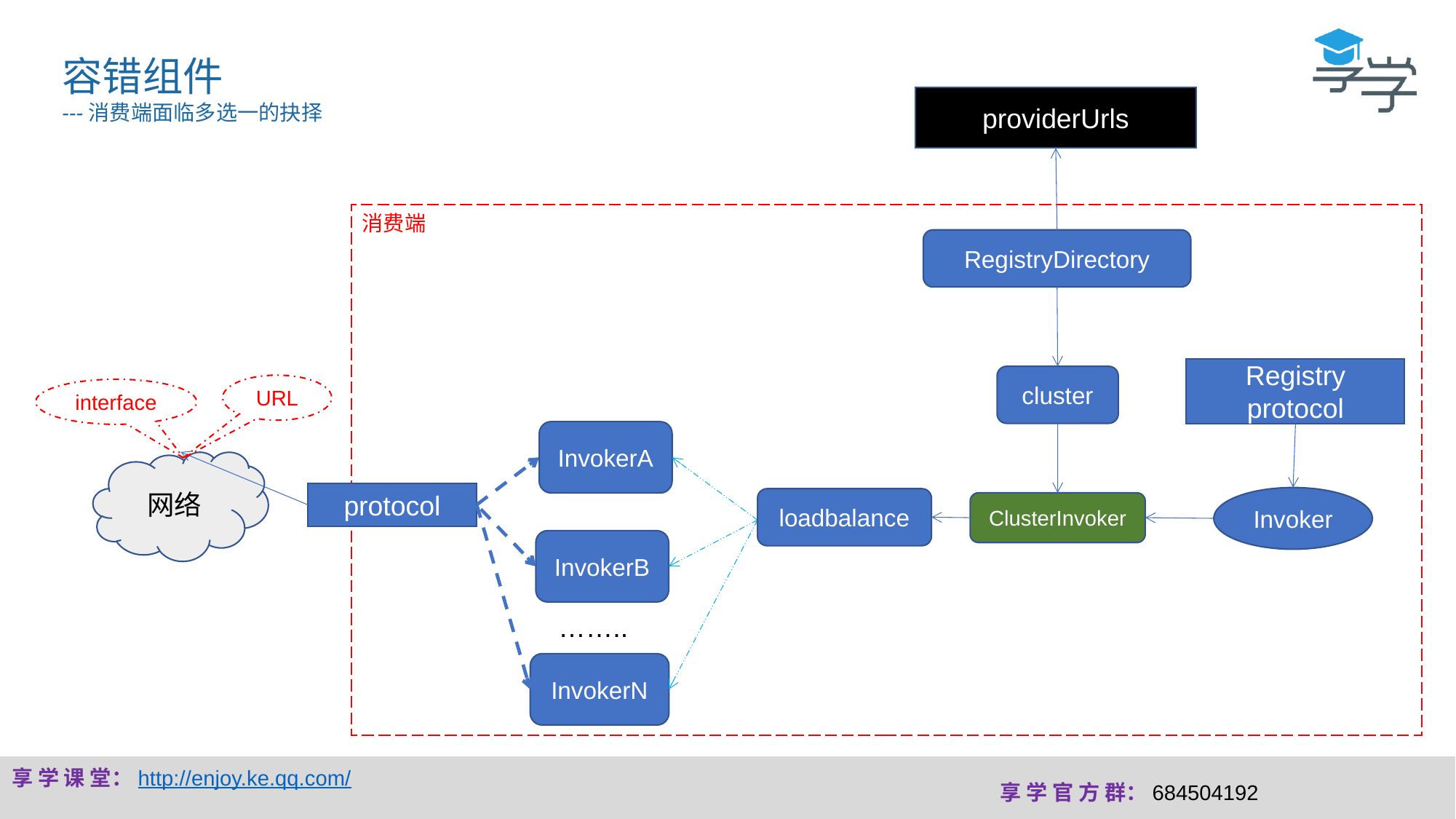

容错组件
---消费端面临多选一的抉择
providerUrls
消费端
RegistryDirectory
Registry
protocol
cluster
URL
interface
InvokerA
网络
protocol
Invoker
loadbalance
ClusterInvoker
InvokerB
……..
InvokerN